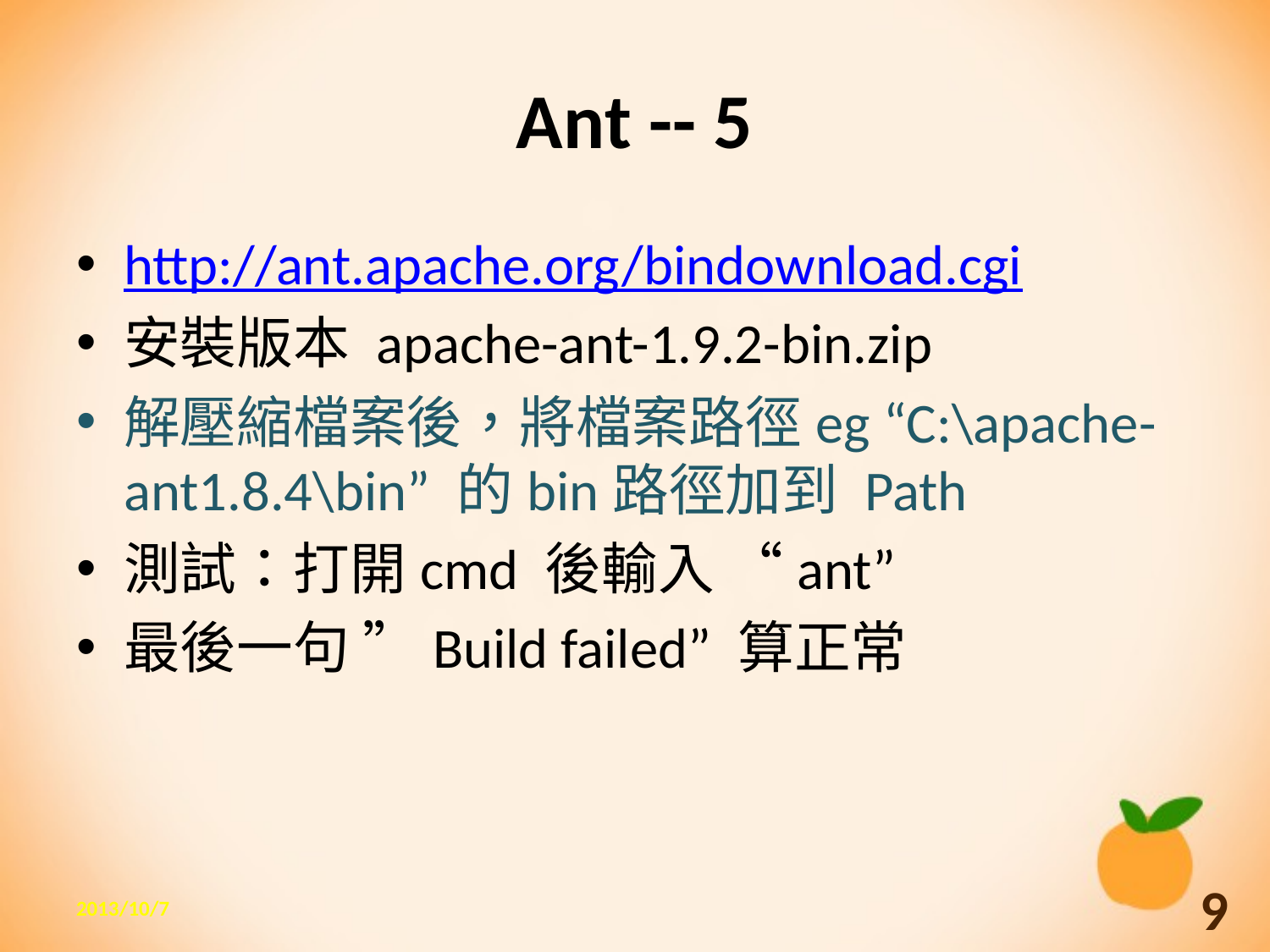

# Ant -- 5
http://ant.apache.org/bindownload.cgi
安裝版本 apache-ant-1.9.2-bin.zip
解壓縮檔案後，將檔案路徑eg “C:\apache-ant1.8.4\bin” 的bin路徑加到 Path
測試：打開cmd 後輸入 “ant”
最後一句 ”Build failed” 算正常
2013/10/7
9